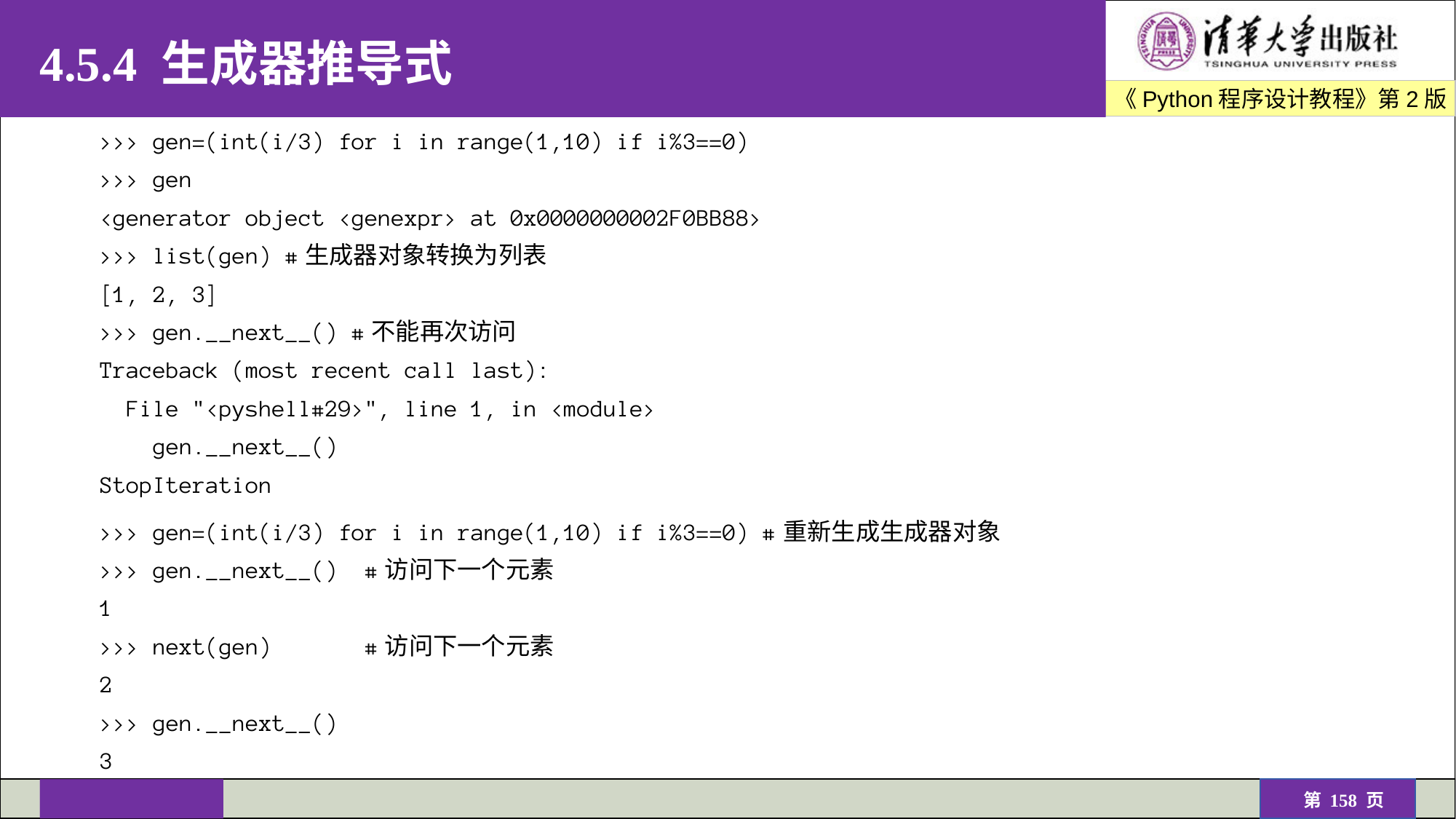

# 4.5.4 生成器推导式
>>> gen=(int(i/3) for i in range(1,10) if i%3==0)
>>> gen
<generator object <genexpr> at 0x0000000002F0BB88>
>>> list(gen) #生成器对象转换为列表
[1, 2, 3]
>>> gen.__next__() #不能再次访问
Traceback (most recent call last):
  File "<pyshell#29>", line 1, in <module>
    gen.__next__()
StopIteration
>>> gen=(int(i/3) for i in range(1,10) if i%3==0) #重新生成生成器对象
>>> gen.__next__()  #访问下一个元素
1
>>> next(gen)       #访问下一个元素
2
>>> gen.__next__()
3